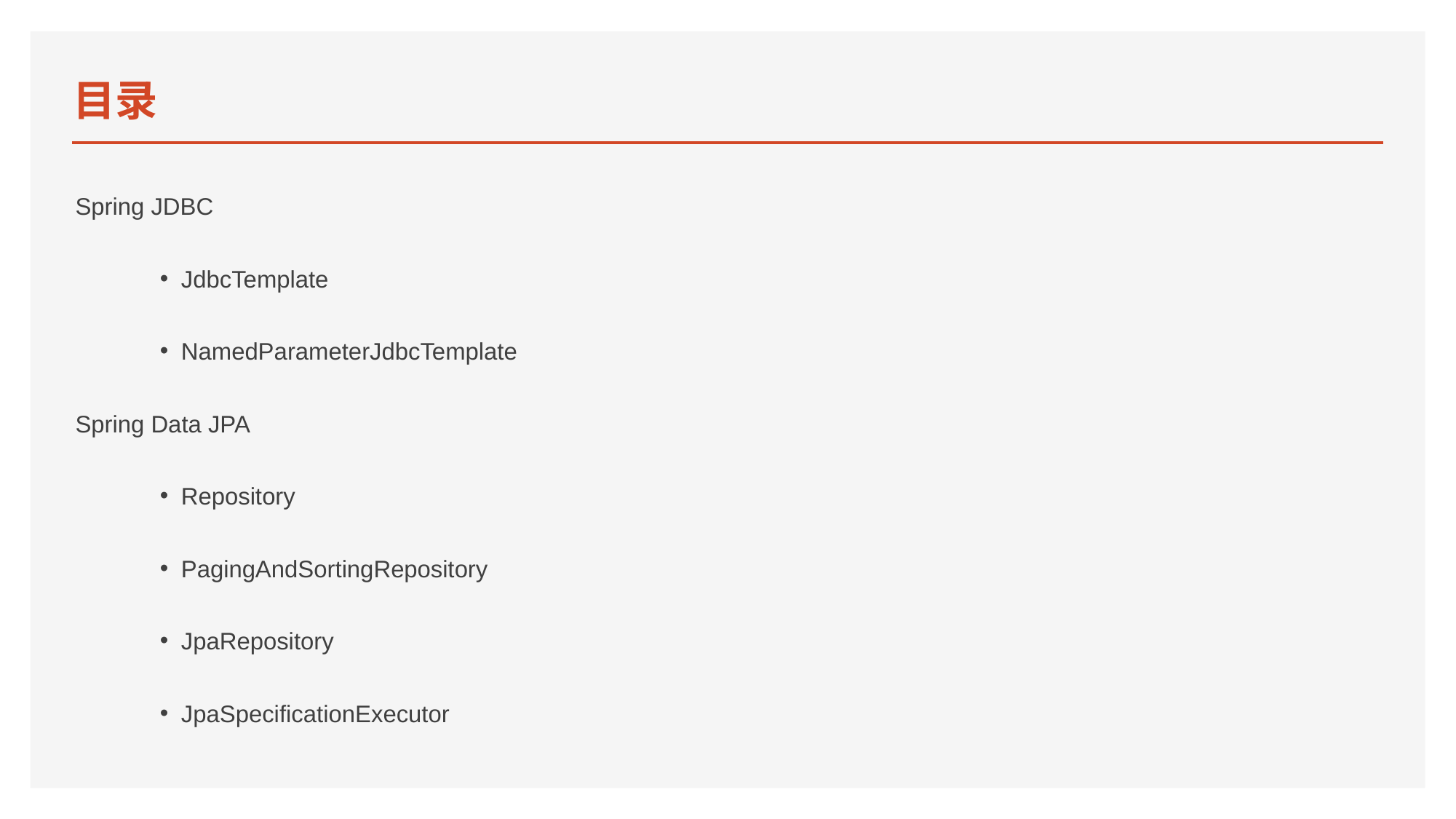

# 目录
Spring JDBC
JdbcTemplate
NamedParameterJdbcTemplate
Spring Data JPA
Repository
PagingAndSortingRepository
JpaRepository
JpaSpecificationExecutor